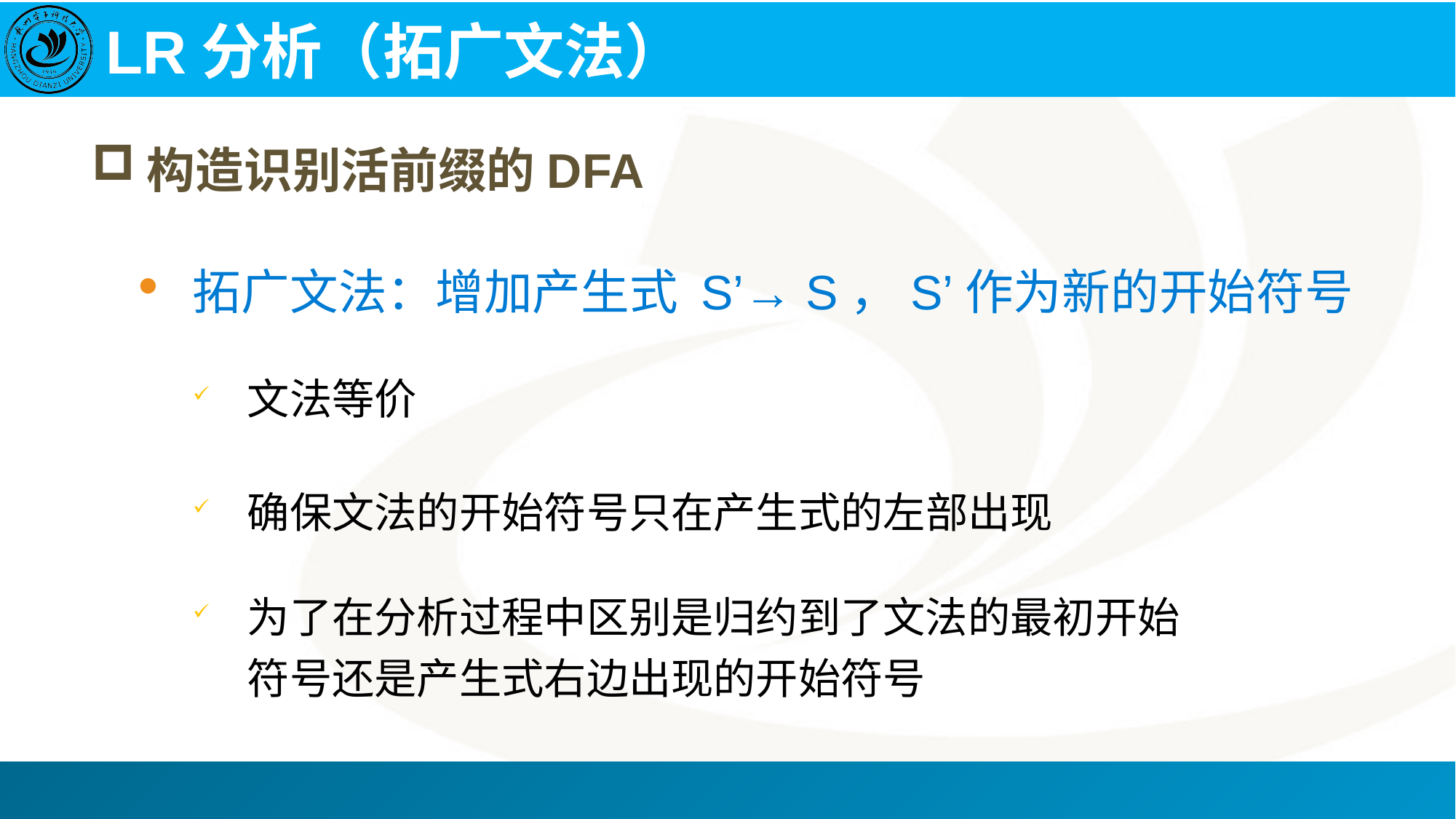

# LR分析（拓广文法）
构造识别活前缀的DFA
拓广文法：增加产生式 S’→ S，S’作为新的开始符号
文法等价
确保文法的开始符号只在产生式的左部出现
为了在分析过程中区别是归约到了文法的最初开始符号还是产生式右边出现的开始符号
36